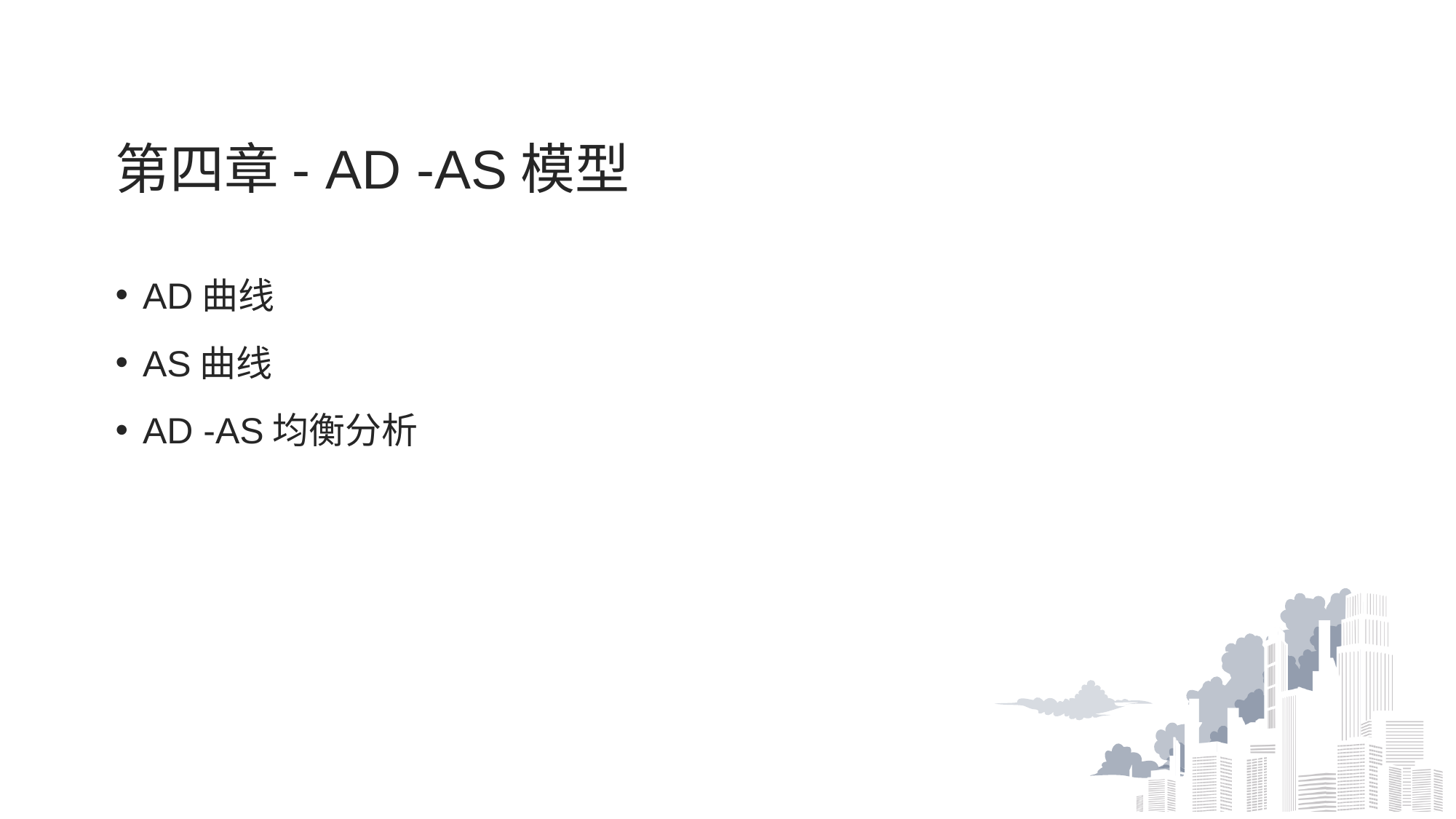

# 第四章- AD -AS模型
AD曲线
AS曲线
AD -AS均衡分析